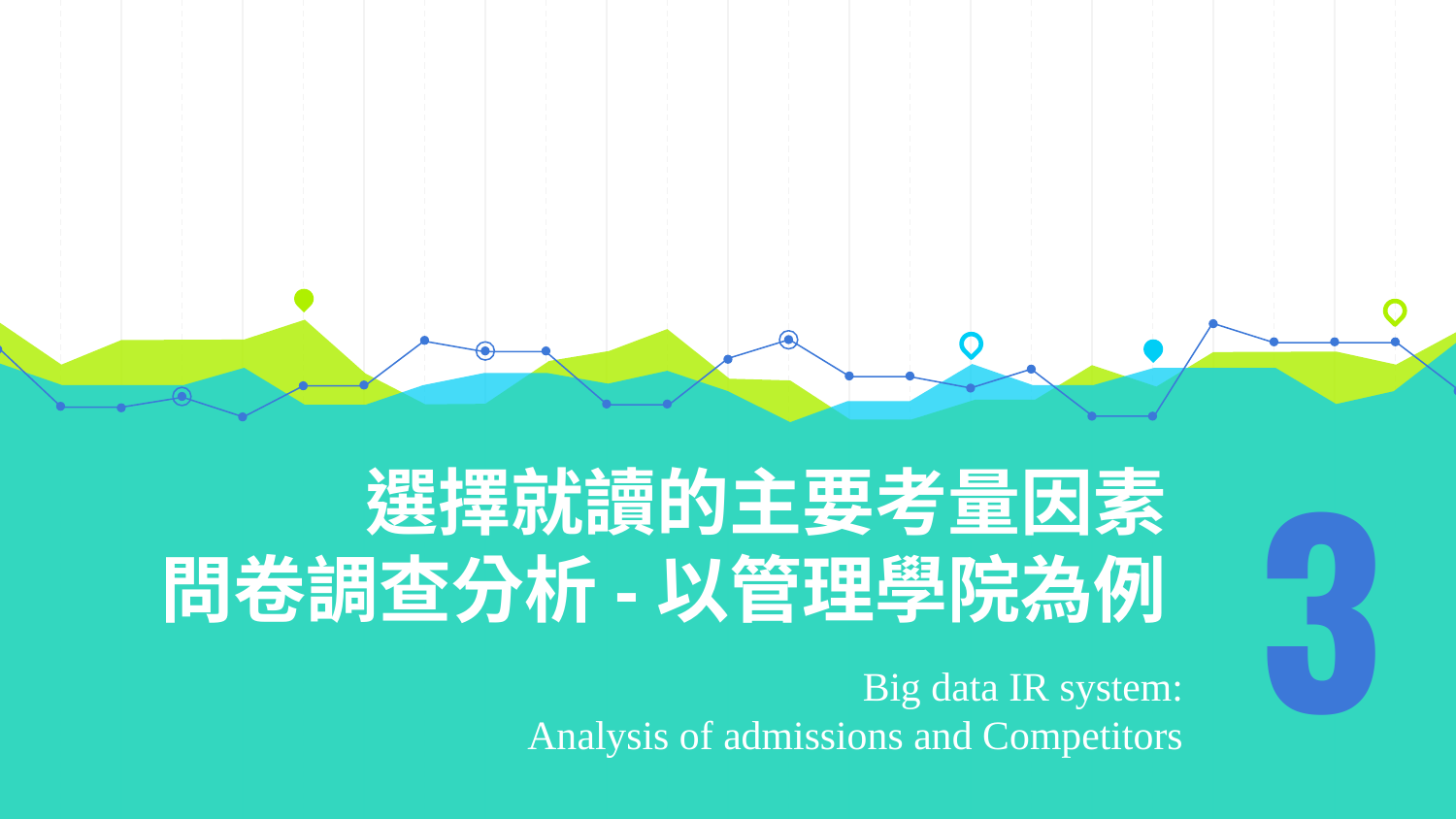

# 選擇就讀的主要考量因素 問卷調查分析-以管理學院為例
3
Big data IR system:
Analysis of admissions and Competitors